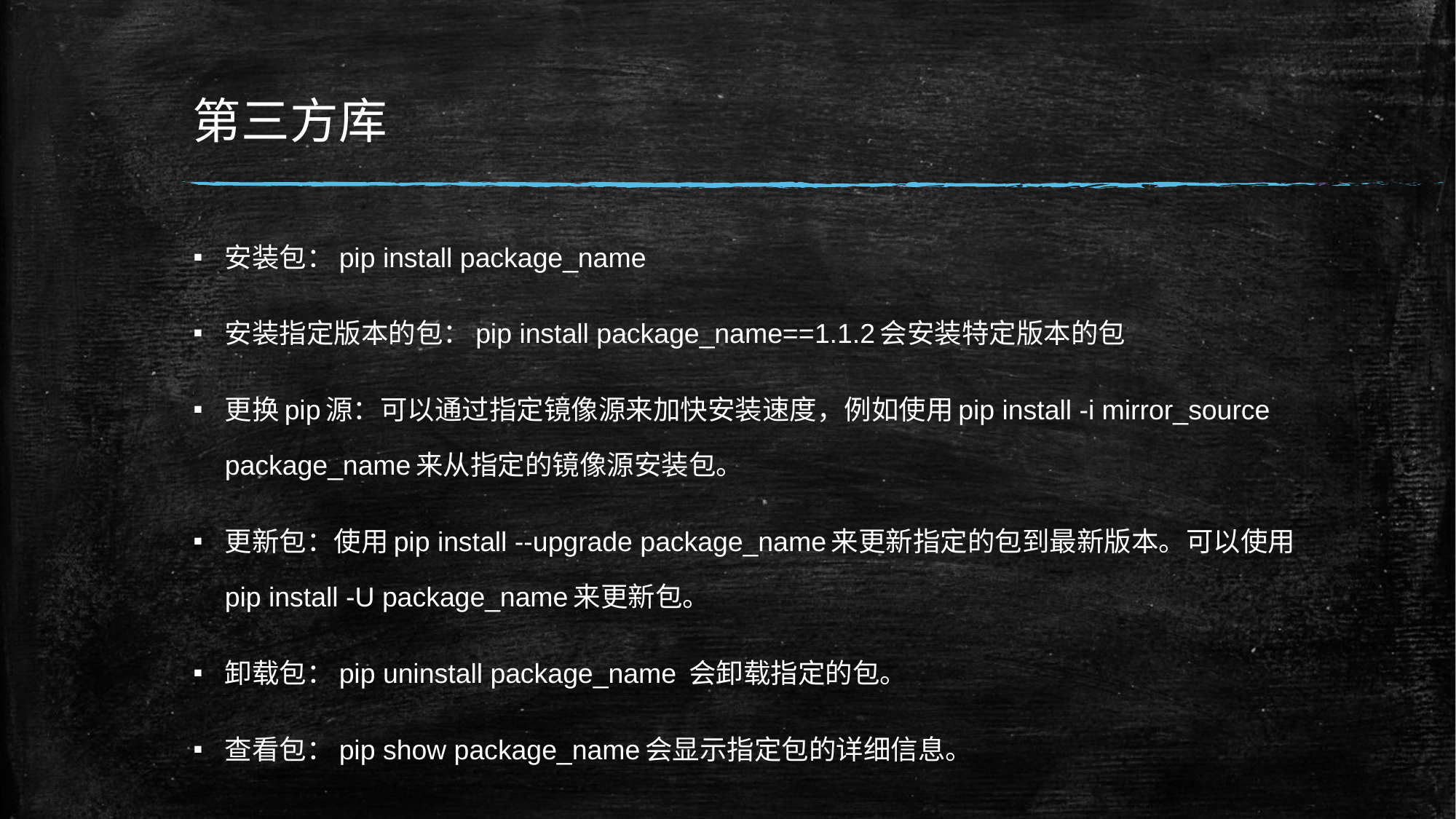

# 第三方库
安装包：pip install package_name
安装指定版本的包：pip install package_name==1.1.2会安装特定版本的包
更换pip源：可以通过指定镜像源来加快安装速度，例如使用pip install -i mirror_source package_name来从指定的镜像源安装包。
更新包：使用pip install --upgrade package_name来更新指定的包到最新版本。可以使用pip install -U package_name来更新包。
卸载包：pip uninstall package_name 会卸载指定的包。
查看包：pip show package_name会显示指定包的详细信息。